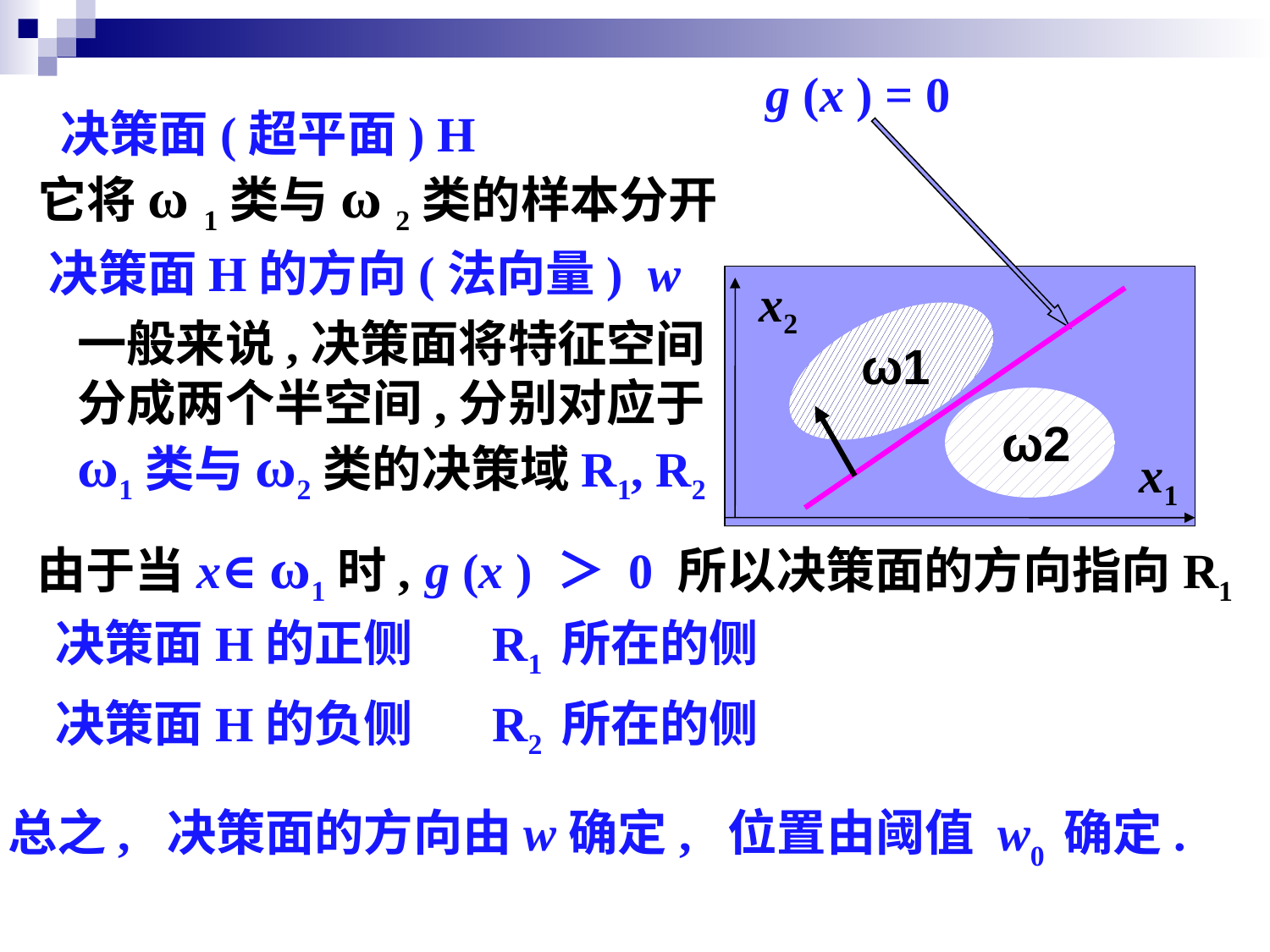

g (x ) = 0
决策面(超平面) H
它将ω 1类与ω 2类的样本分开

决策面H的方向(法向量)  w

x2

x1

一般来说,决策面将特征空间
分成两个半空间,分别对应于
ω1类与ω2类的决策域R1, R2

ω1

ω2

由于当x∈ ω1时,  g (x ) ＞ 0 所以决策面的方向指向R1
决策面H的正侧      R1 所在的侧
决策面H的负侧      R2 所在的侧
总之,  决策面的方向由w确定,  位置由阈值 w0 确定.